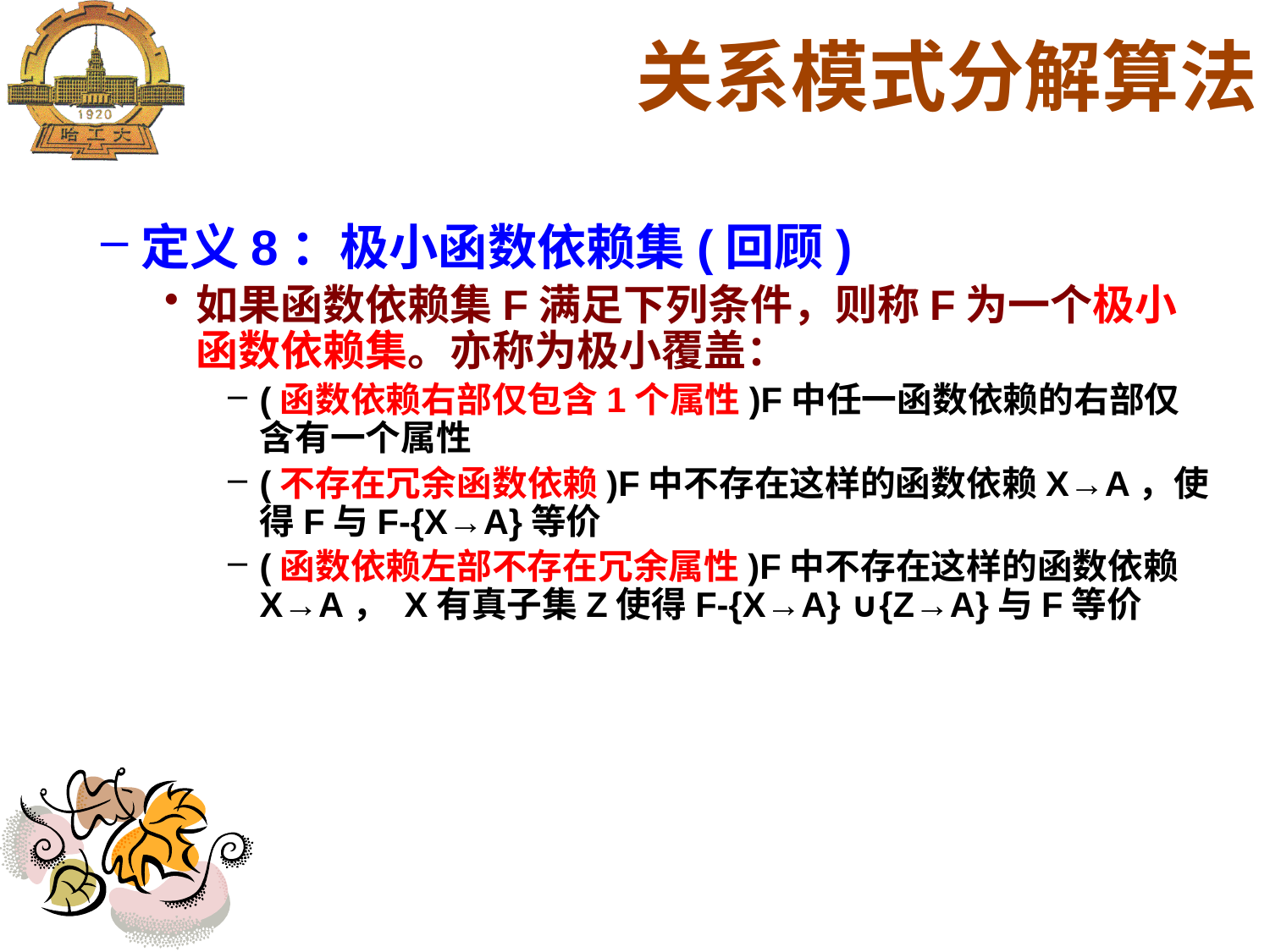

关系模式分解算法
定义8：极小函数依赖集(回顾)
如果函数依赖集F满足下列条件，则称F为一个极小函数依赖集。亦称为极小覆盖：
(函数依赖右部仅包含1个属性)F中任一函数依赖的右部仅含有一个属性
(不存在冗余函数依赖)F中不存在这样的函数依赖X→A，使得F与F-{X→A}等价
(函数依赖左部不存在冗余属性)F中不存在这样的函数依赖X→A， X有真子集Z使得F-{X→A} ∪{Z→A}与F等价